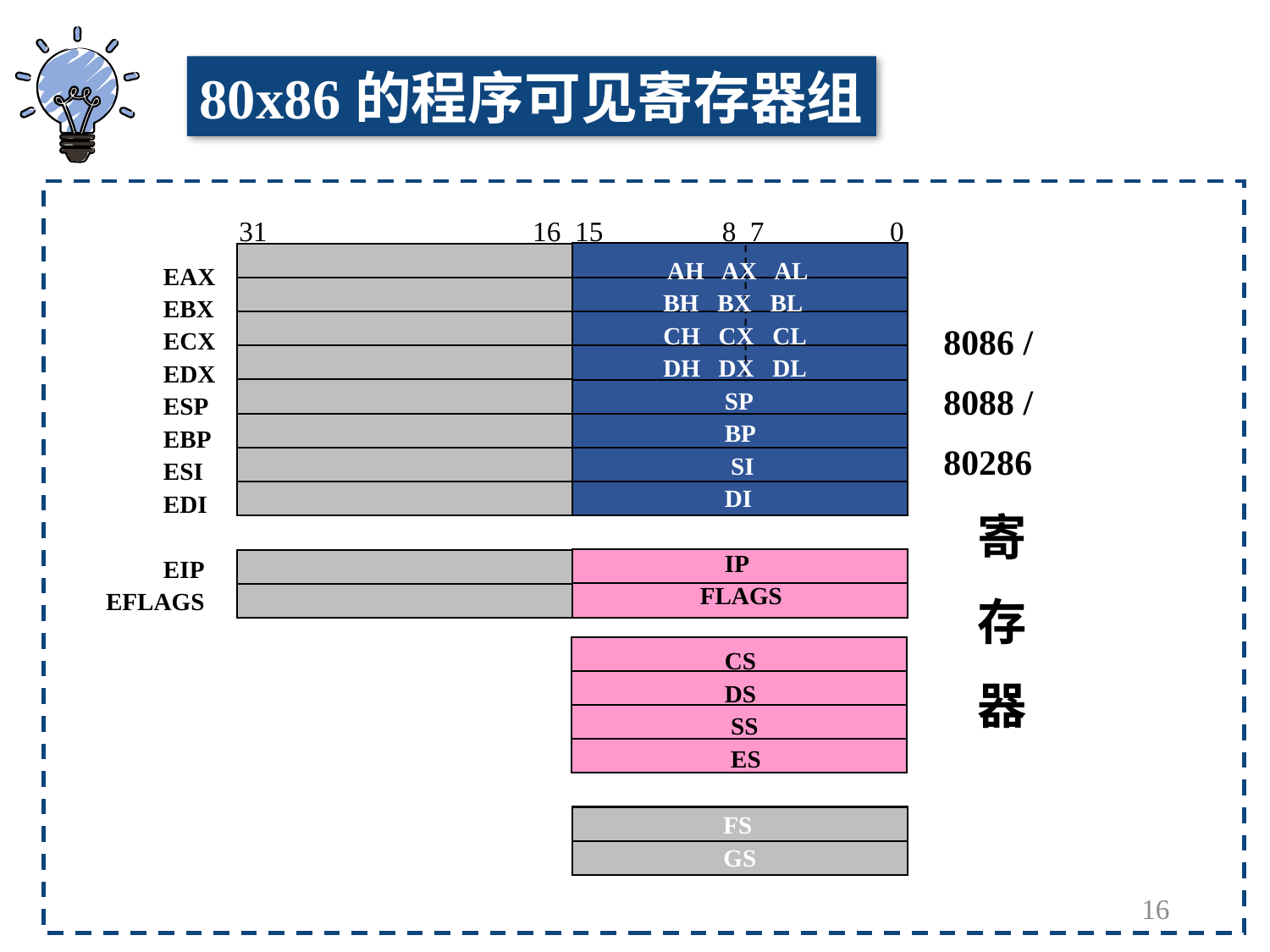

80x86的程序可见寄存器组

 31                                      16  15                 8  7                  0

    AH   AX   AL
         BH   BX   BL
         CH   CX   CL
         DH   DX   DL
                   SP
                   BP
                    SI
                   DI

                   IP
               FLAGS

                   CS
                   DS
                    SS
                    ES
EAX
EBX
ECX
EDX
ESP
EBP
ESI
EDI

EIP
 EFLAGS

8086 /
8088 /
80286
  寄
  存
  器

FS
GS

16